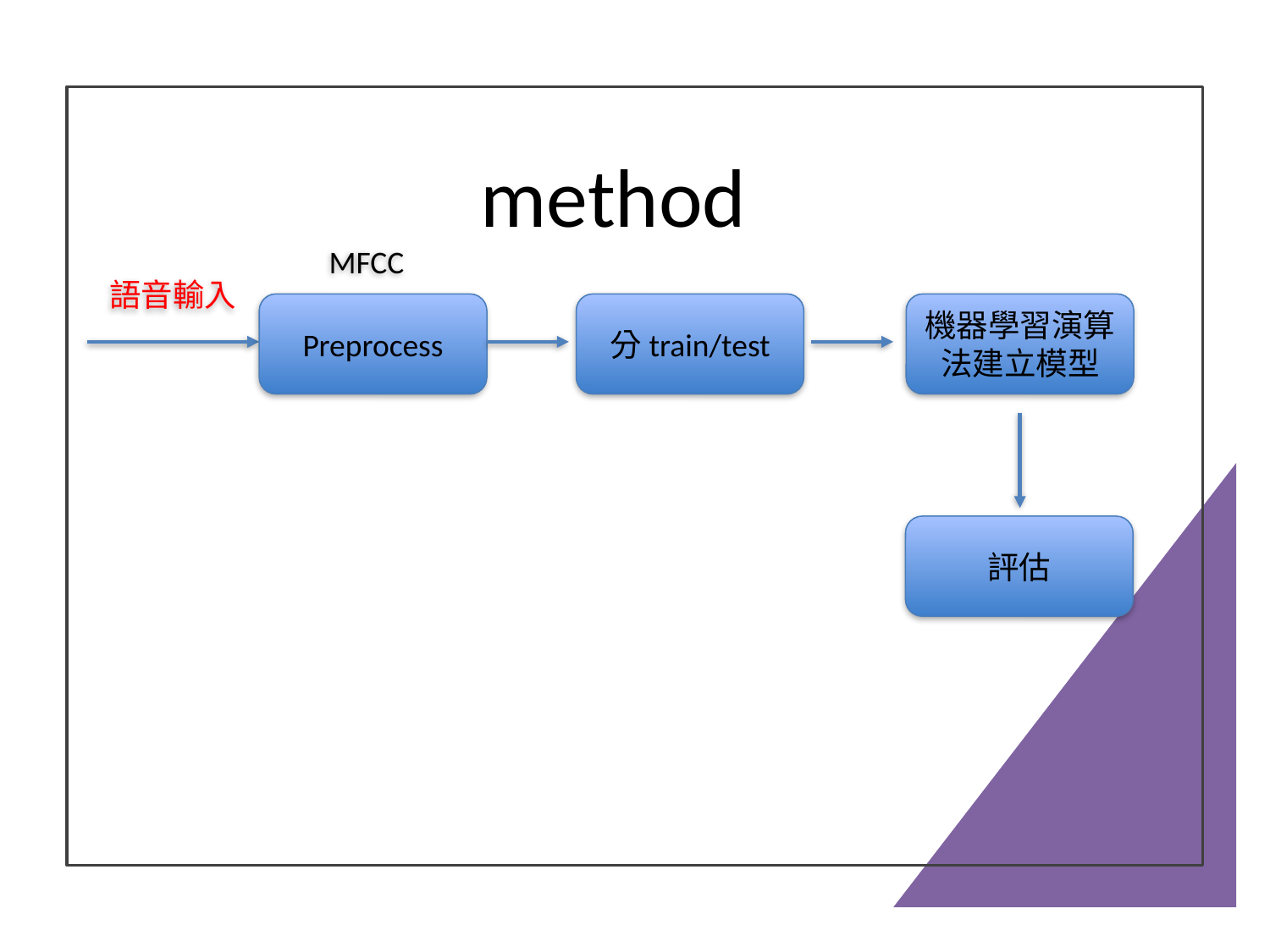

# method
MFCC
語音輸入
Preprocess
分train/test
機器學習演算法建立模型

評估
5